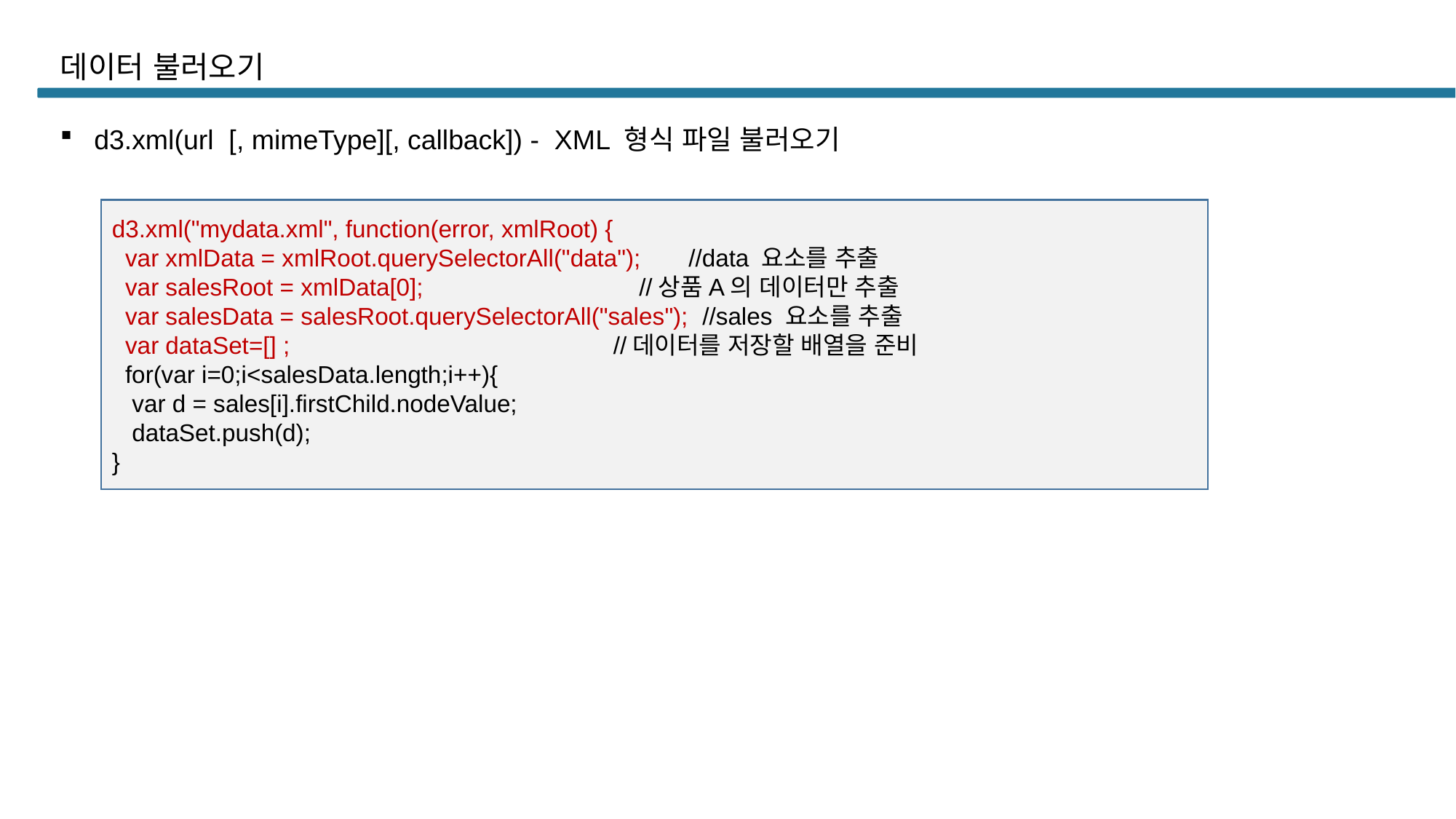

# 데이터 불러오기
d3.xml(url  [, mimeType][, callback]) -  XML 형식 파일 불러오기
d3.xml("mydata.xml", function(error, xmlRoot) {
  var xmlData = xmlRoot.querySelectorAll("data");       //data 요소를 추출
  var salesRoot = xmlData[0];                                //상품A의 데이터만 추출
  var salesData = salesRoot.querySelectorAll("sales");  //sales 요소를 추출
  var dataSet=[] ;                                                //데이터를 저장할 배열을 준비
  for(var i=0;i<salesData.length;i++){
   var d = sales[i].firstChild.nodeValue;
   dataSet.push(d);
}